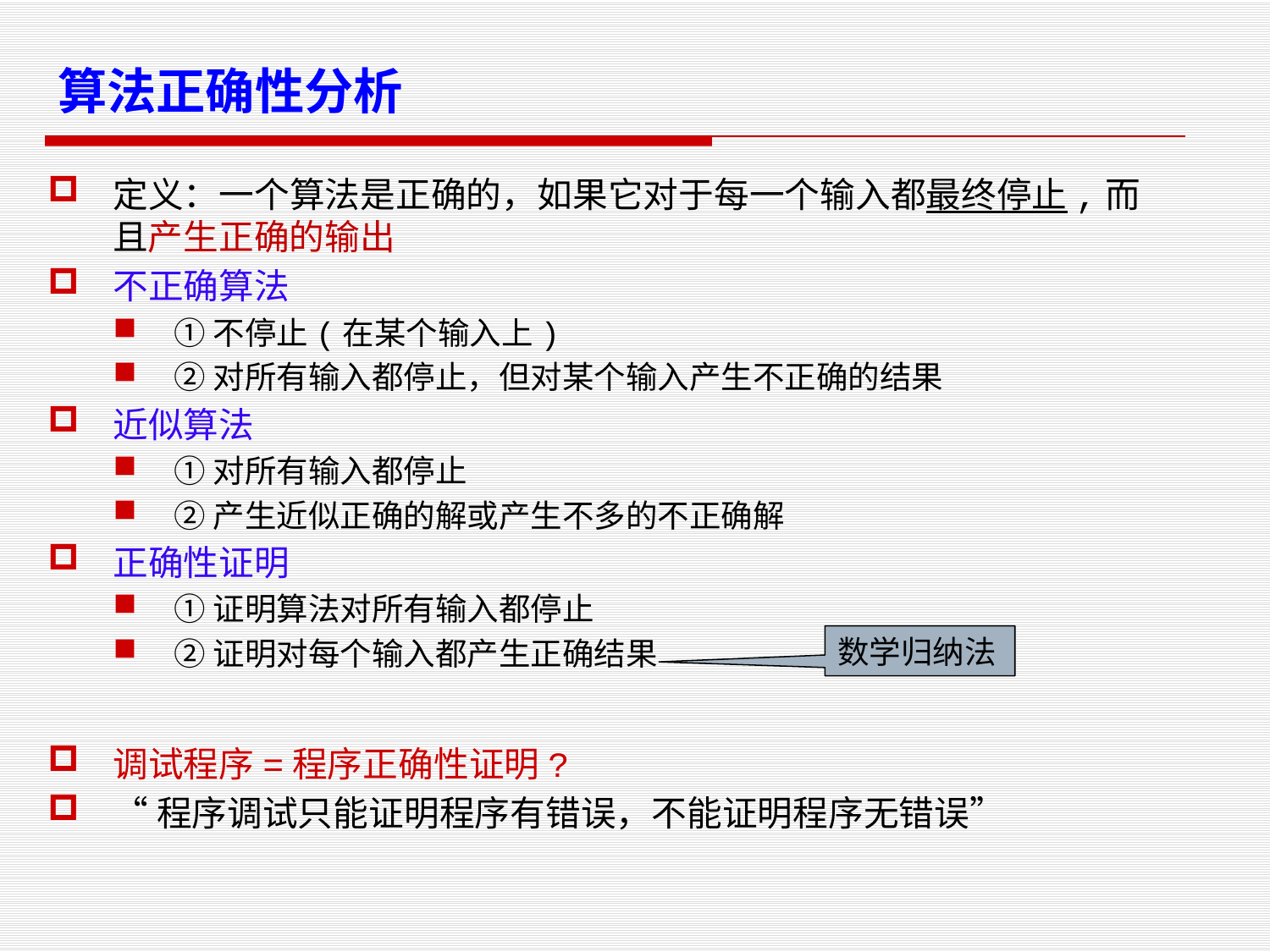

# 算法正确性分析
定义：一个算法是正确的，如果它对于每一个输入都最终停止,而且产生正确的输出
不正确算法
①不停止(在某个输入上)
②对所有输入都停止，但对某个输入产生不正确的结果
近似算法
①对所有输入都停止
②产生近似正确的解或产生不多的不正确解
正确性证明
①证明算法对所有输入都停止
②证明对每个输入都产生正确结果

调试程序=程序正确性证明?
“程序调试只能证明程序有错误，不能证明程序无错误”
数学归纳法